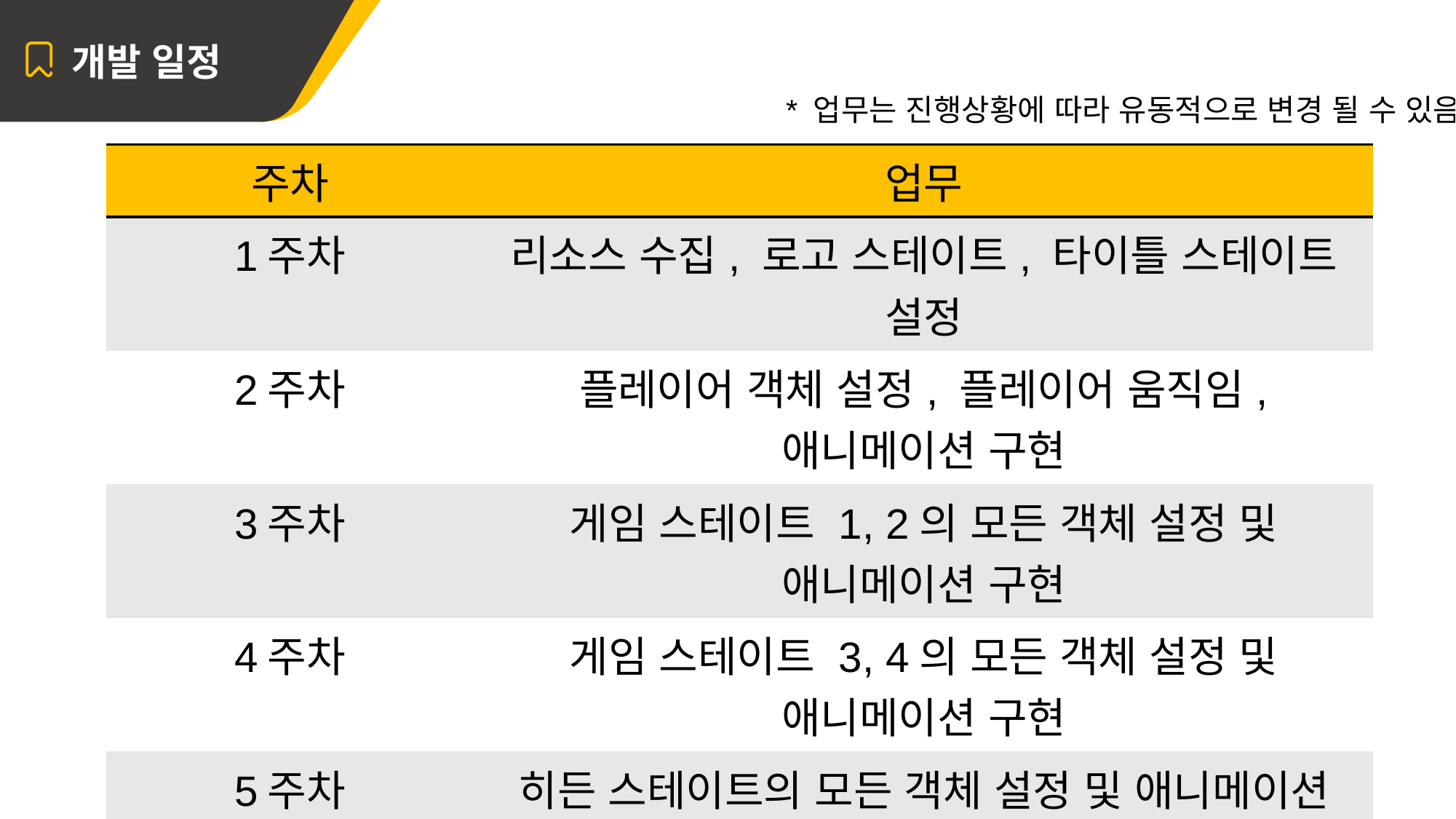

개발 일정

* 업무는 진행상황에 따라 유동적으로 변경 될 수 있음
| 주차 | 업무 |
| --- | --- |
| 1주차 | 리소스 수집, 로고 스테이트, 타이틀 스테이트 설정 |
| 2주차 | 플레이어 객체 설정, 플레이어 움직임, 애니메이션 구현 |
| 3주차 | 게임 스테이트 1, 2의 모든 객체 설정 및 애니메이션 구현 |
| 4주차 | 게임 스테이트 3, 4의 모든 객체 설정 및 애니메이션 구현 |
| 5주차 | 히든 스테이트의 모든 객체 설정 및 애니메이션 구현 |
| 6주차 | 객체간 충돌체크 및 상호작용 이벤트 설정 |
| 7주차 | 주차 계획대로 진행되지 않는 것을 대비하여 부족한 부분에 시간 투자 |
| 8주차 | 최종 점검 및 버그 수정 |